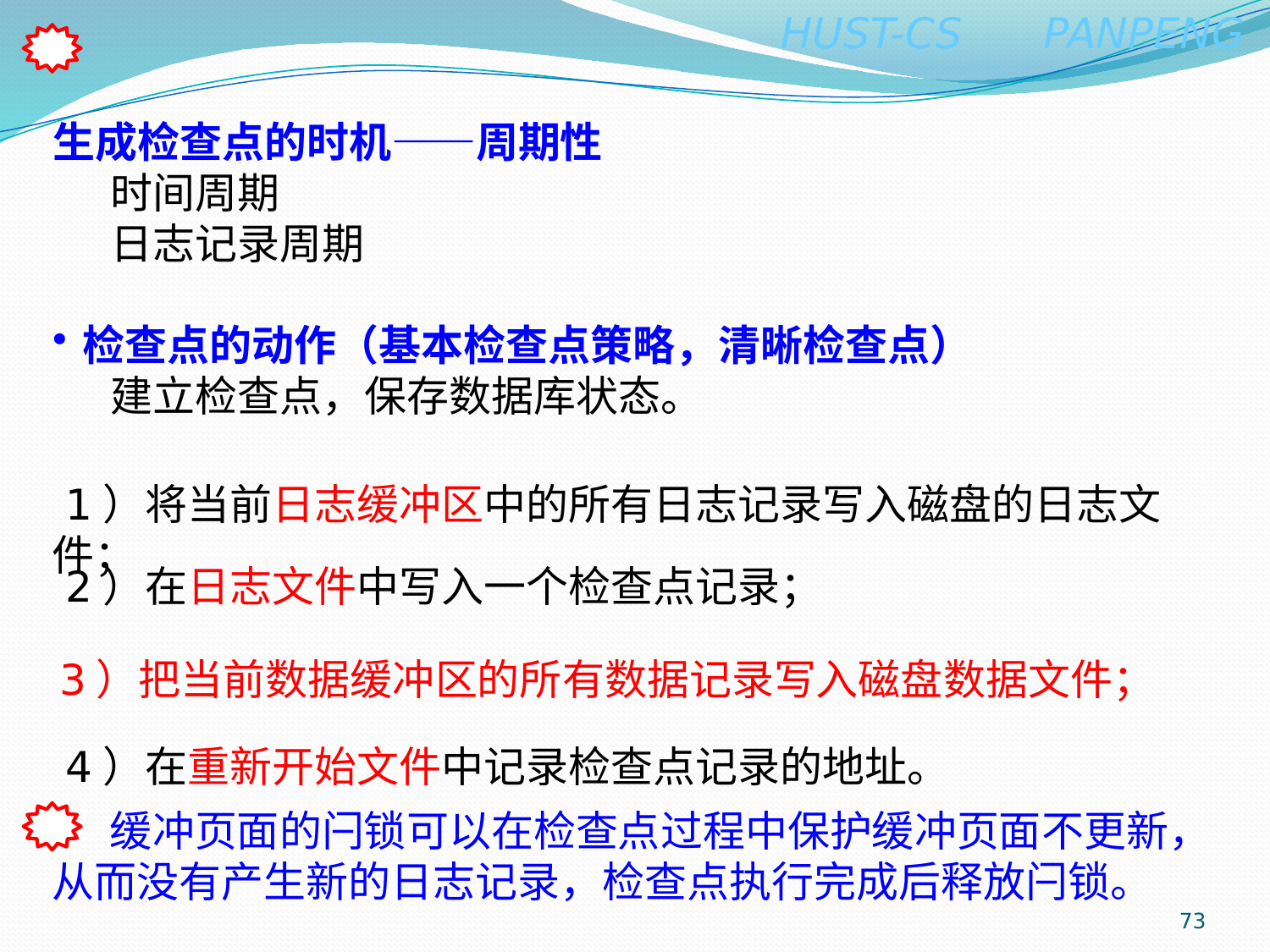

生成检查点的时机——周期性
     时间周期
     日志记录周期

检查点的动作（基本检查点策略，清晰检查点）
     建立检查点，保存数据库状态。
 1）将当前日志缓冲区中的所有日志记录写入磁盘的日志文件；
 2）在日志文件中写入一个检查点记录；
  3）把当前数据缓冲区的所有数据记录写入磁盘数据文件；
 4）在重新开始文件中记录检查点记录的地址。
     缓冲页面的闩锁可以在检查点过程中保护缓冲页面不更新，从而没有产生新的日志记录，检查点执行完成后释放闩锁。

73